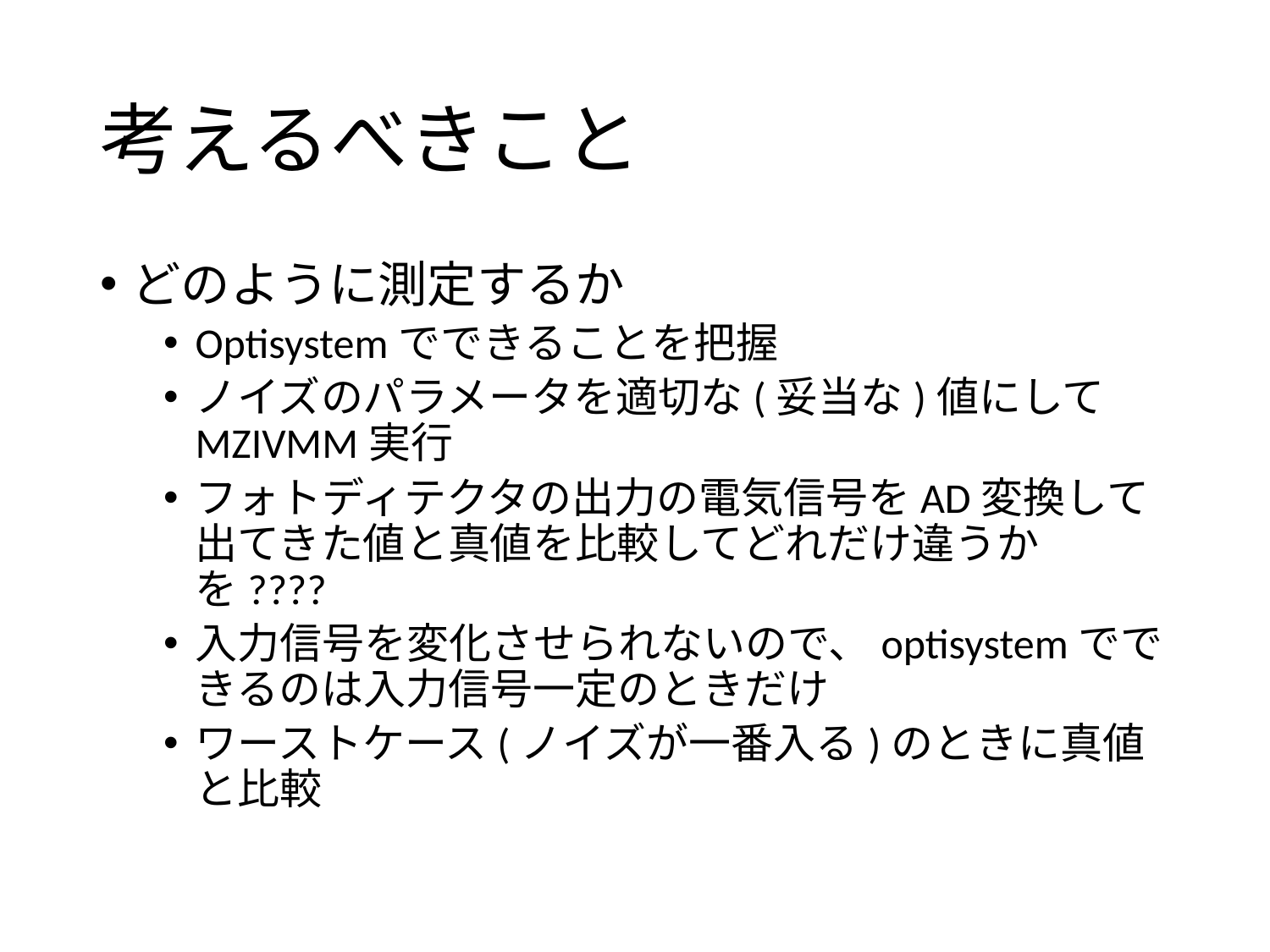

# 考えるべきこと
どのように測定するか
Optisystemでできることを把握
ノイズのパラメータを適切な(妥当な)値にしてMZIVMM実行
フォトディテクタの出力の電気信号をAD変換して出てきた値と真値を比較してどれだけ違うかを????
入力信号を変化させられないので、optisystemでできるのは入力信号一定のときだけ
ワーストケース(ノイズが一番入る)のときに真値と比較